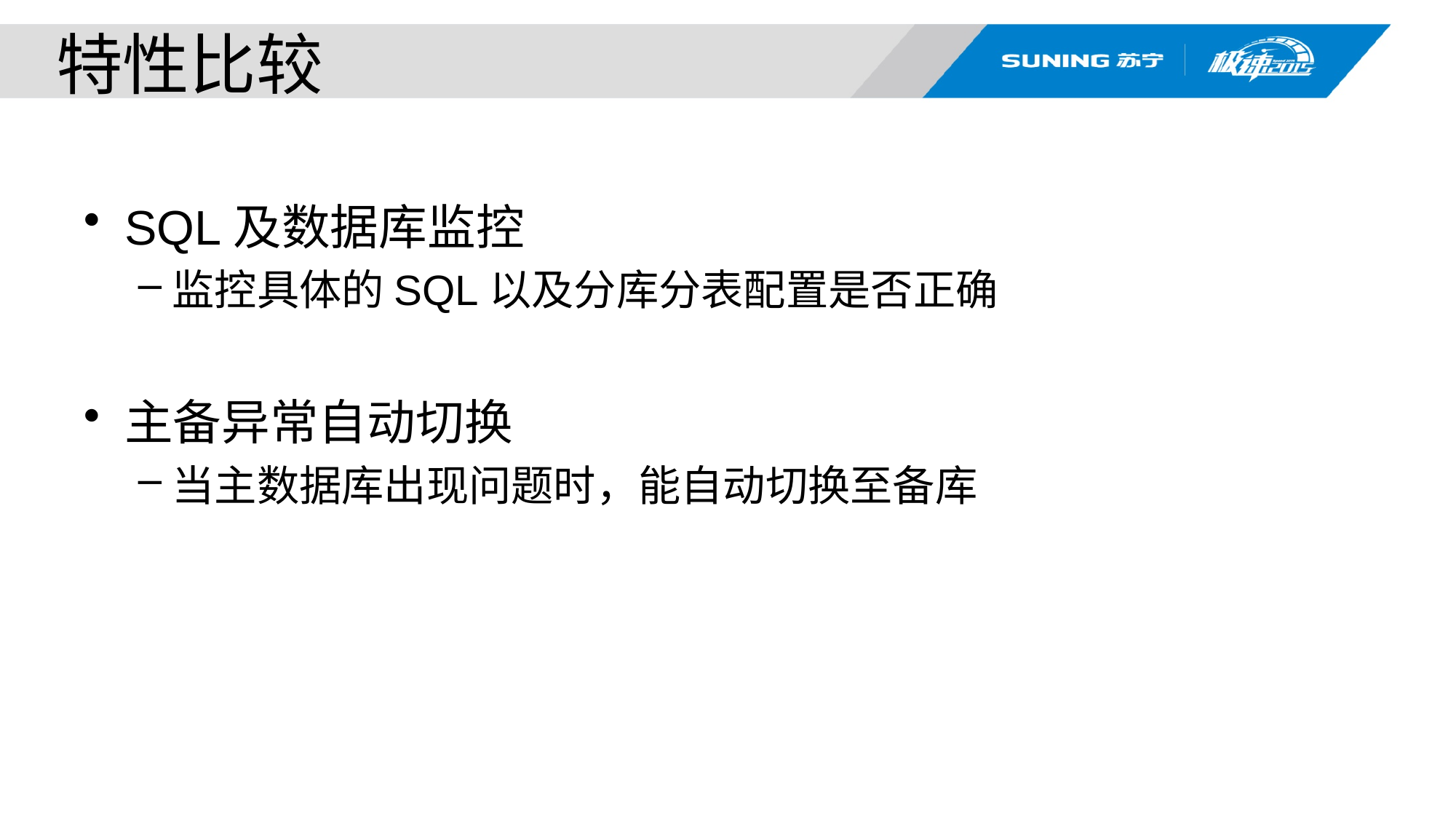

# 特性比较
SQL及数据库监控
监控具体的SQL以及分库分表配置是否正确

主备异常自动切换
当主数据库出现问题时，能自动切换至备库